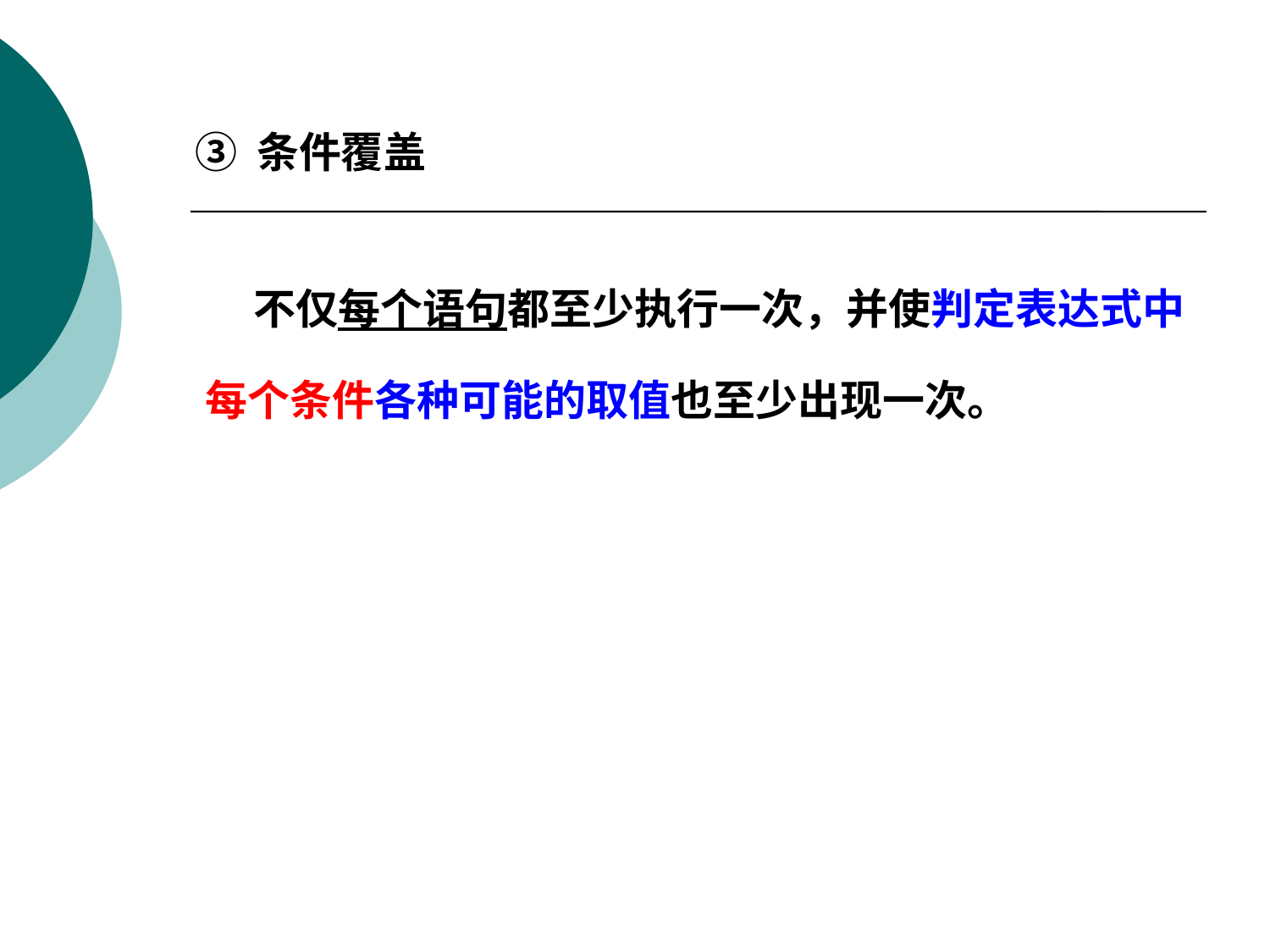

③ 条件覆盖
    不仅每个语句都至少执行一次，并使判定表达式中每个条件各种可能的取值也至少出现一次。